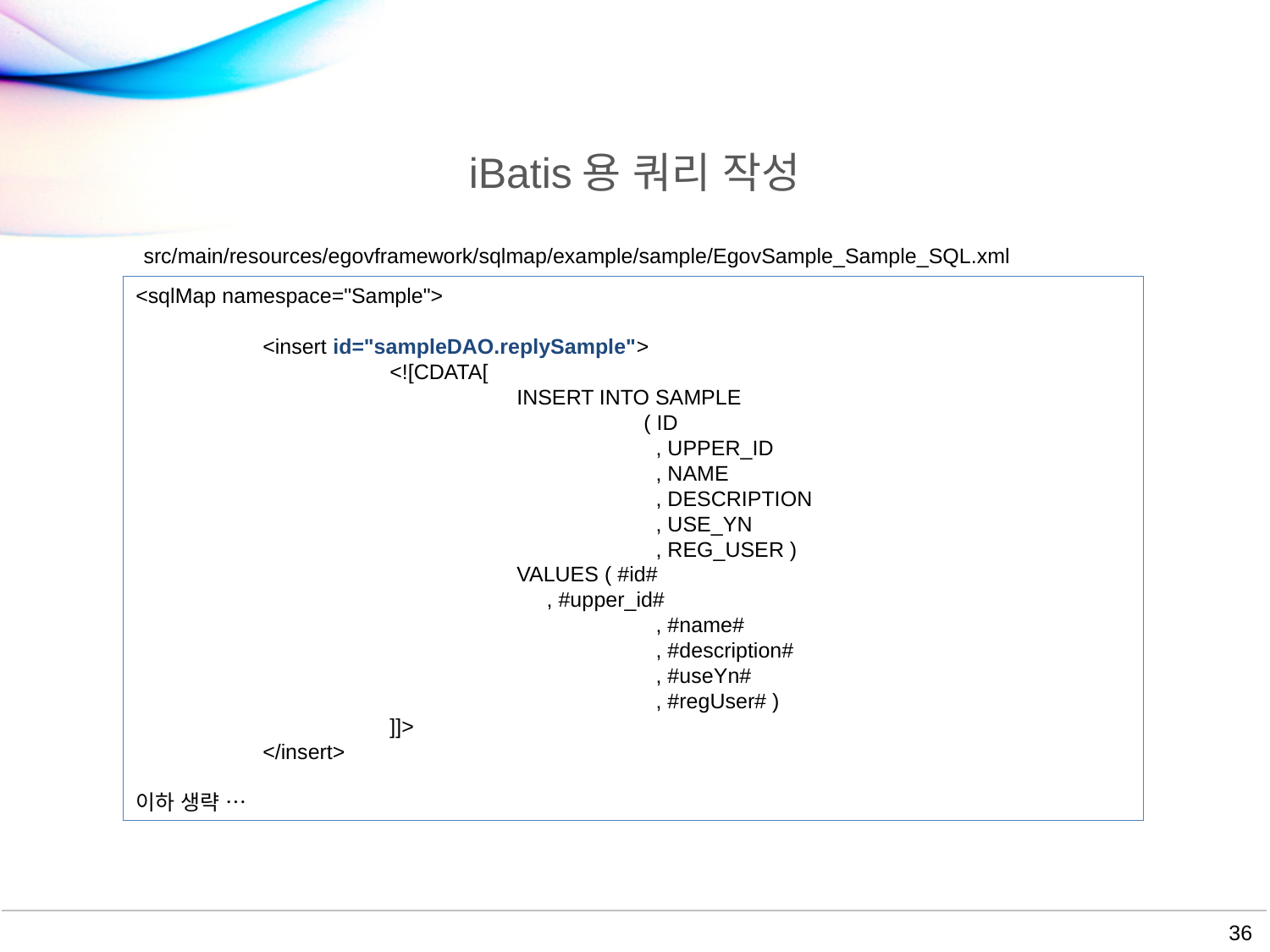

# iBatis용 쿼리 작성
src/main/resources/egovframework/sqlmap/example/sample/EgovSample_Sample_SQL.xml
<sqlMap namespace="Sample">

	<insert id="sampleDAO.replySample">
		<![CDATA[
			INSERT INTO SAMPLE
				( ID
				  , UPPER_ID
				  , NAME
				  , DESCRIPTION
				  , USE_YN
				  , REG_USER )
			VALUES ( #id#
			     , #upper_id#
				  , #name#
				  , #description#
				  , #useYn#
				  , #regUser# )
		]]>
	</insert>

이하 생략 …
36